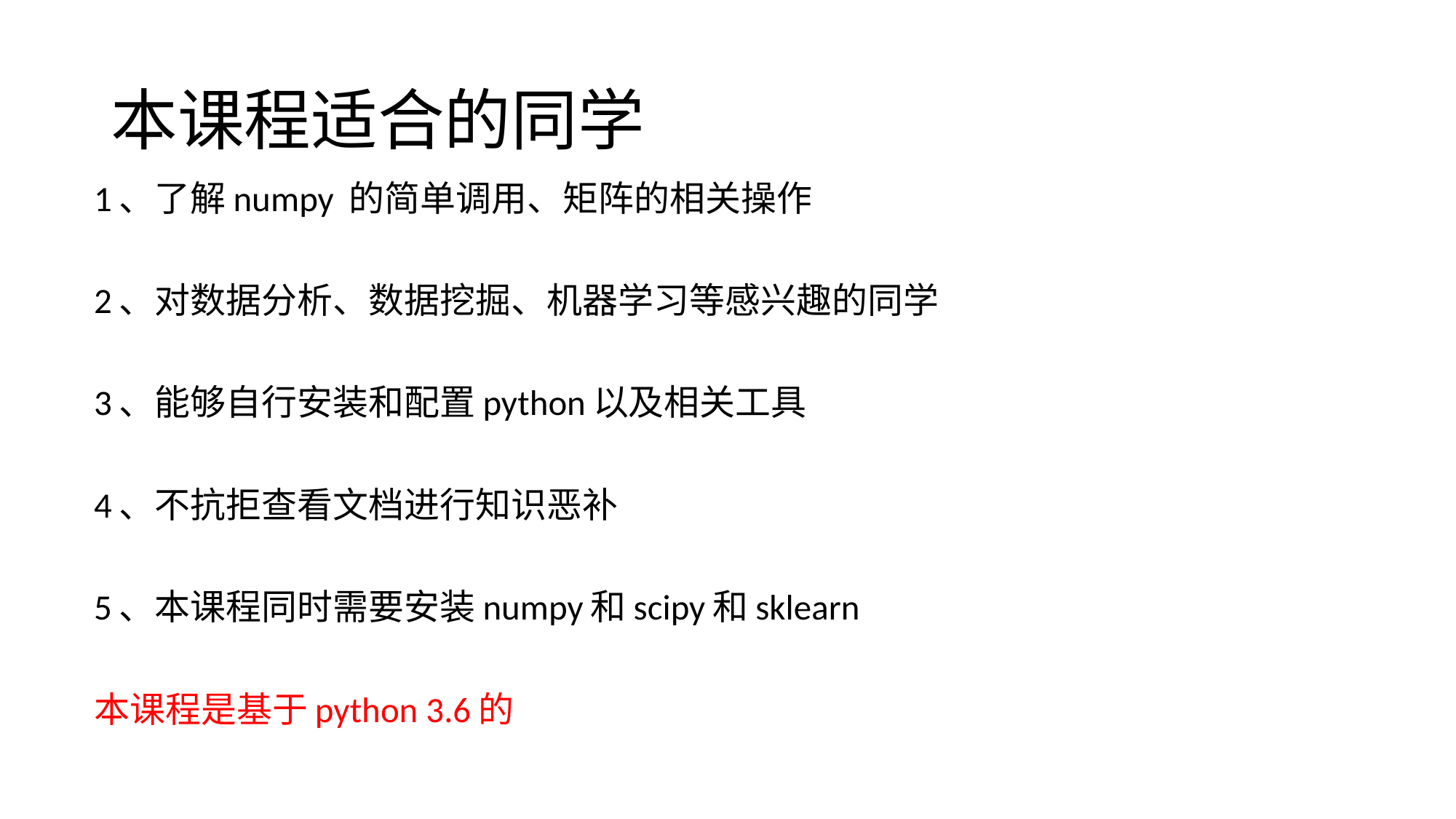

# 本课程适合的同学
1、了解numpy 的简单调用、矩阵的相关操作

2、对数据分析、数据挖掘、机器学习等感兴趣的同学

3、能够自行安装和配置python以及相关工具

4、不抗拒查看文档进行知识恶补

5、本课程同时需要安装numpy和scipy和sklearn

本课程是基于python 3.6的